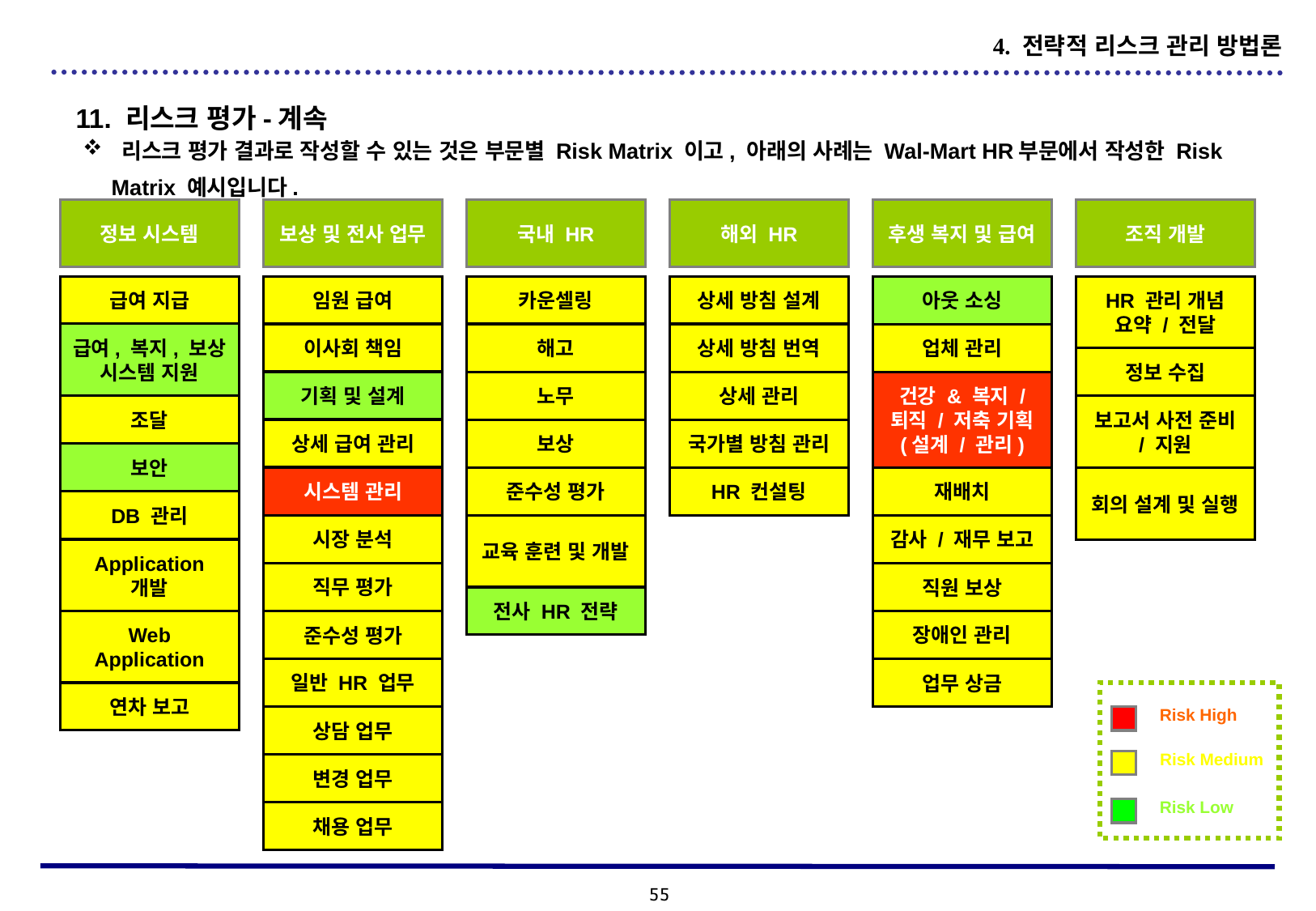

4. 전략적 리스크 관리 방법론
11. 리스크 평가-계속
 리스크 평가 결과로 작성할 수 있는 것은 부문별 Risk Matrix 이고, 아래의 사례는 Wal-Mart HR부문에서 작성한 Risk Matrix 예시입니다.
정보 시스템
보상 및 전사 업무
국내 HR
해외 HR
후생 복지 및 급여
조직 개발
급여 지급
임원 급여
카운셀링
상세 방침 설계
HR 관리 개념 요약 / 전달
아웃 소싱
급여, 복지, 보상 시스템 지원
이사회 책임
해고
상세 방침 번역
업체 관리
정보 수집
기획 및 설계
노무
상세 관리
건강 & 복지 / 퇴직 / 저축 기획 (설계 / 관리)
조달
보고서 사전 준비 / 지원
상세 급여 관리
보상
국가별 방침 관리
보안
시스템 관리
준수성 평가
HR 컨설팅
재배치
회의 설계 및 실행
DB 관리
시장 분석
교육 훈련 및 개발
감사 / 재무 보고
Application 개발
직무 평가
직원 보상
전사 HR 전략
Web Application
장애인 관리
준수성 평가
일반 HR 업무
업무 상금
연차 보고

Risk High
상담 업무

Risk Medium

변경 업무
Risk Low

채용 업무